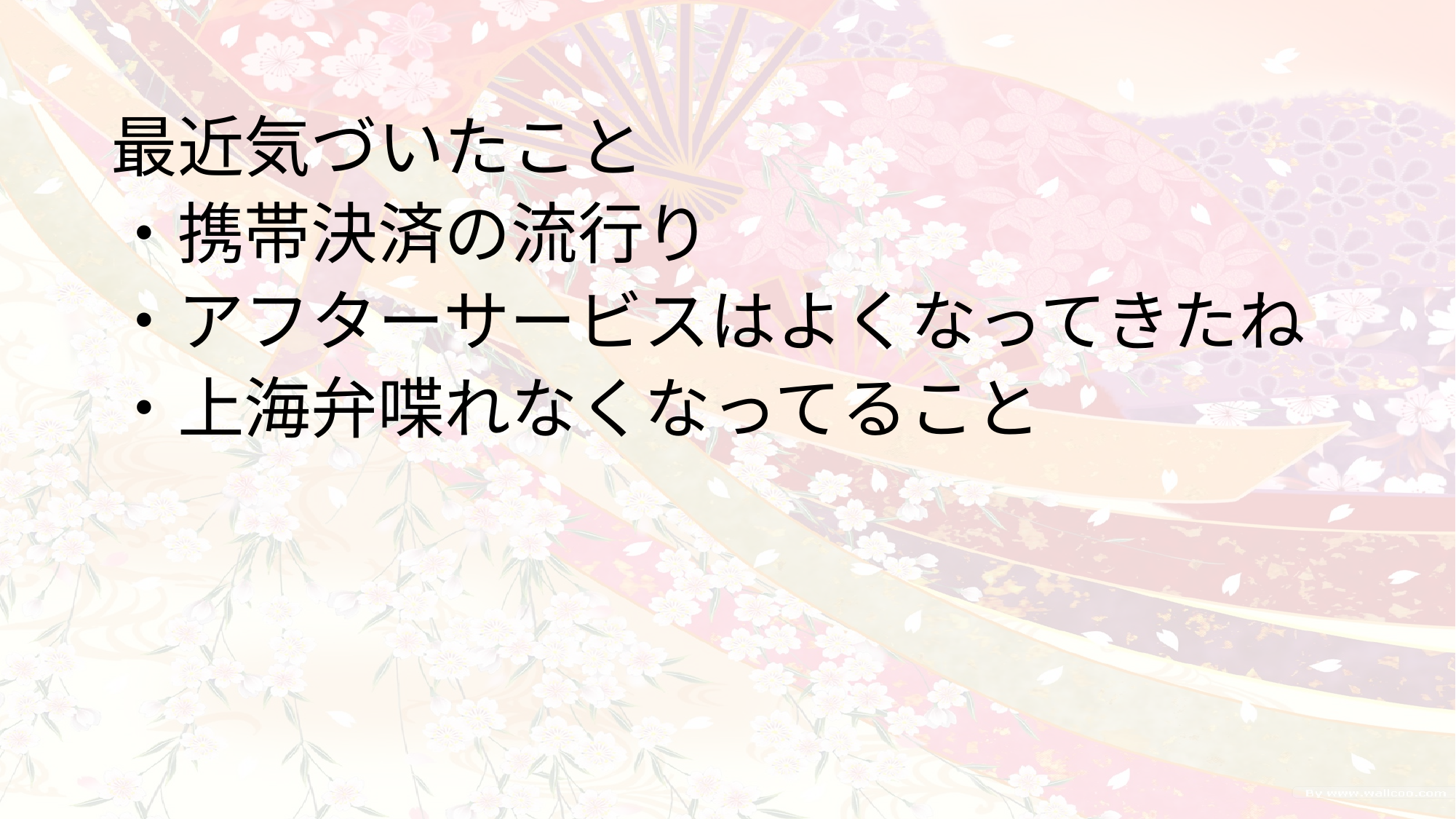

最近気づいたこと
・携帯決済の流行り
・アフターサービスはよくなってきたね
・上海弁喋れなくなってること